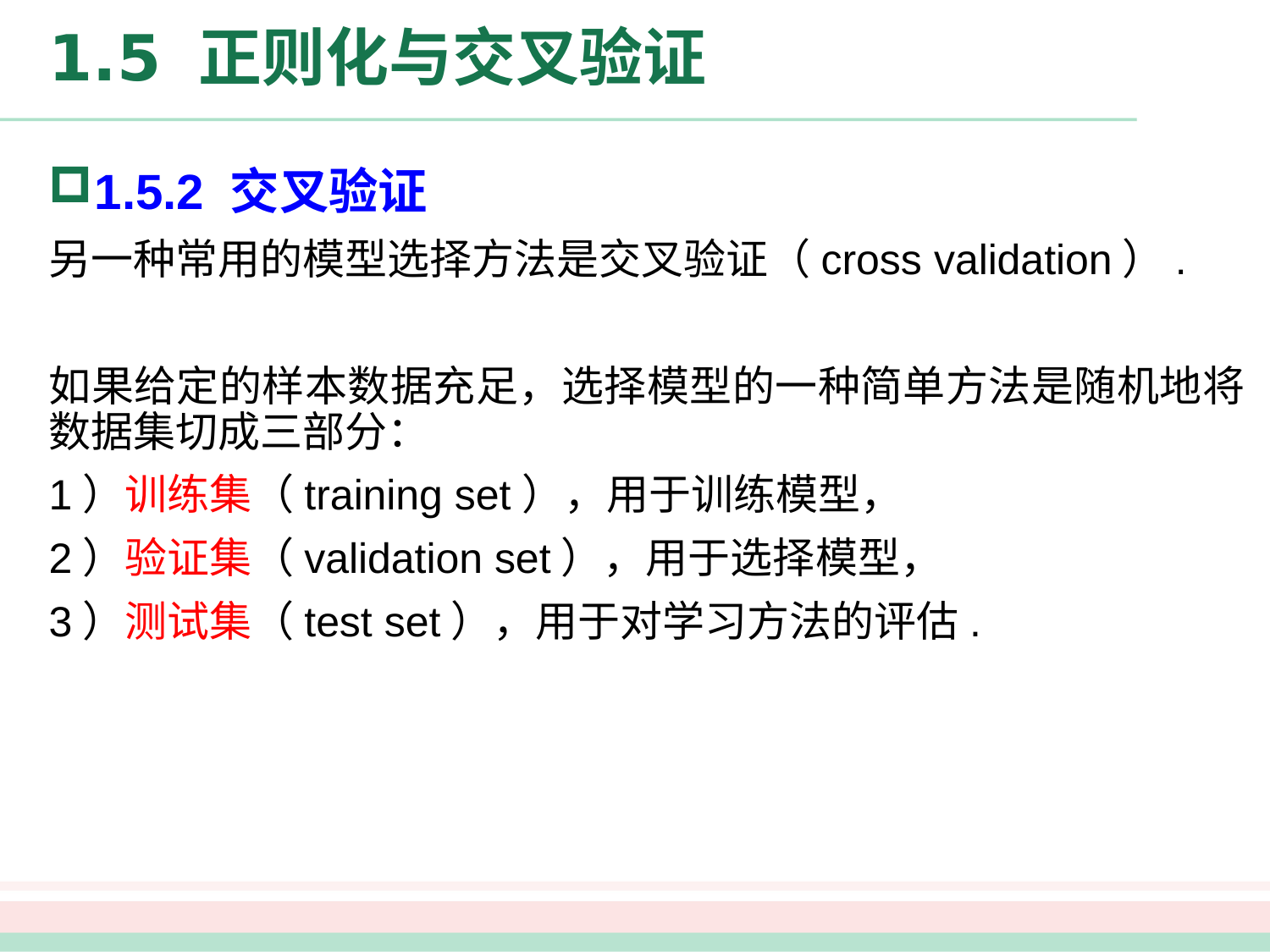

# 1.5 正则化与交叉验证
1.5.2 交叉验证
另一种常用的模型选择方法是交叉验证（cross validation）.

如果给定的样本数据充足，选择模型的一种简单方法是随机地将数据集切成三部分：
1）训练集（training set），用于训练模型，
2）验证集（validation set），用于选择模型，
3）测试集（test set），用于对学习方法的评估.